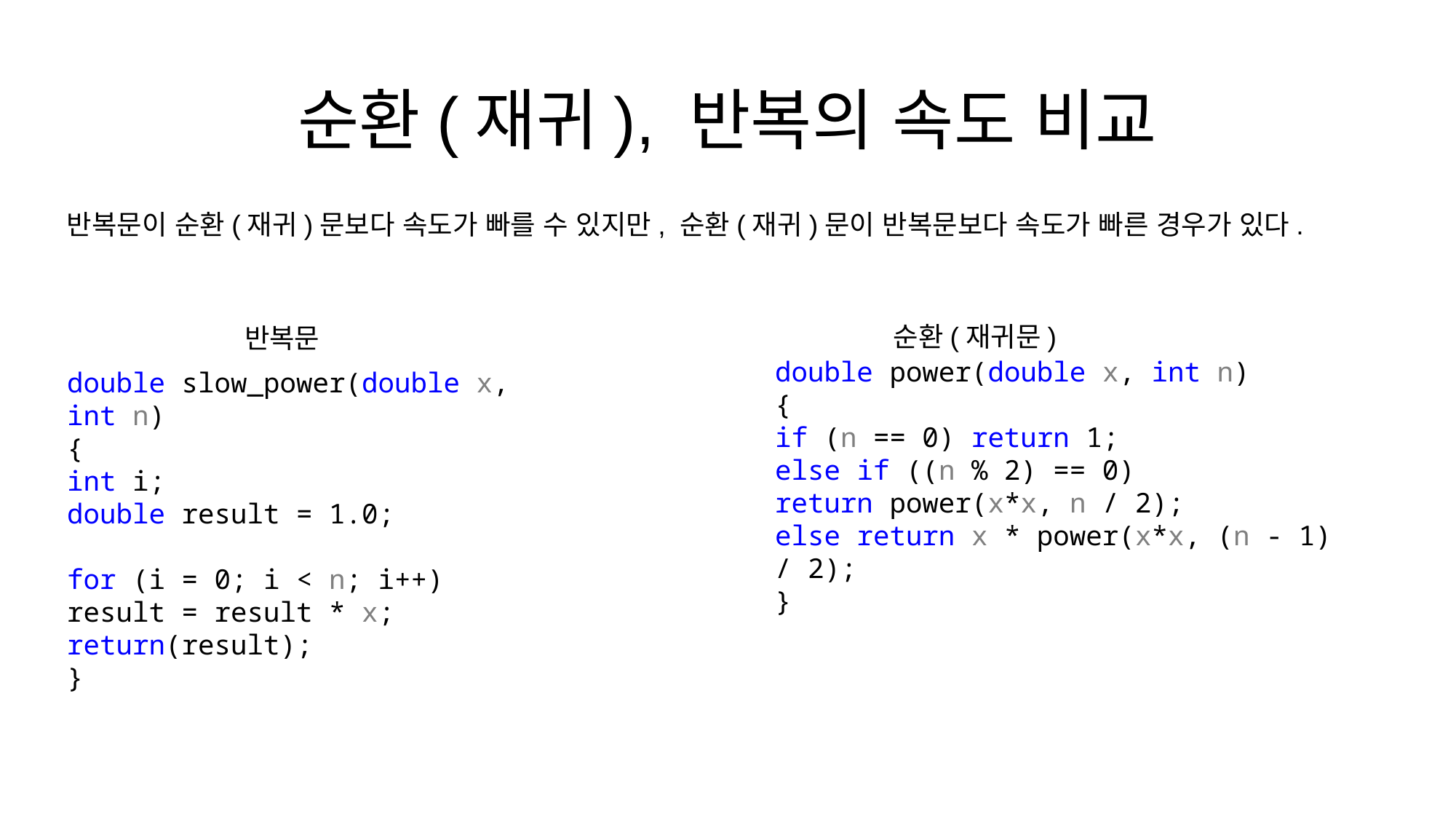

# 순환(재귀), 반복의 속도 비교
반복문이 순환(재귀)문보다 속도가 빠를 수 있지만, 순환(재귀)문이 반복문보다 속도가 빠른 경우가 있다.

순환(재귀문)
반복문
double power(double x, int n)
{
if (n == 0) return 1;
else if ((n % 2) == 0)
return power(x*x, n / 2);
else return x * power(x*x, (n - 1) / 2);
}
double slow_power(double x, int n)
{
int i;
double result = 1.0;

for (i = 0; i < n; i++)
result = result * x;
return(result);
}